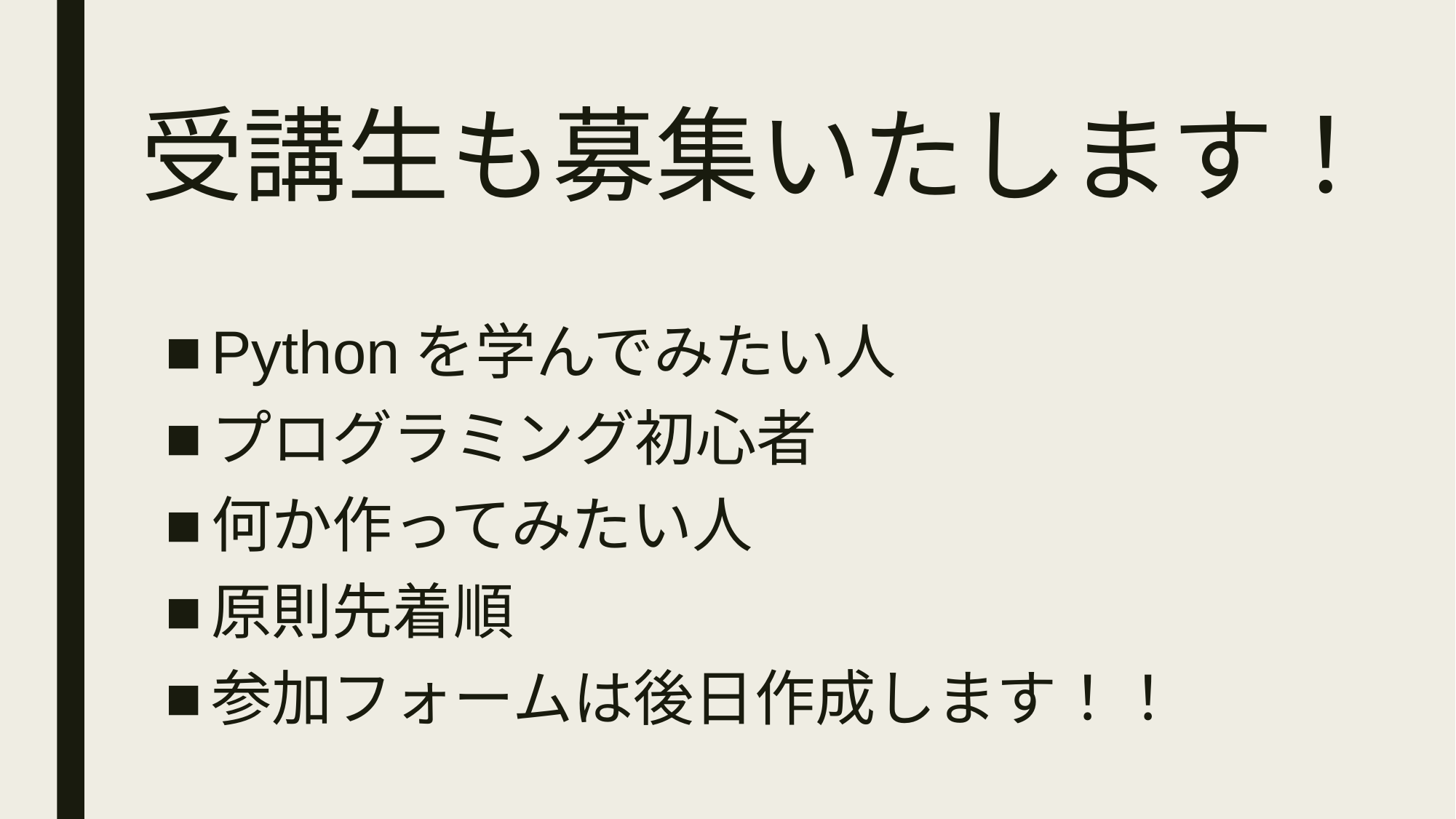

# 受講生も募集いたします！
Pythonを学んでみたい人
プログラミング初心者
何か作ってみたい人
原則先着順
参加フォームは後日作成します！！